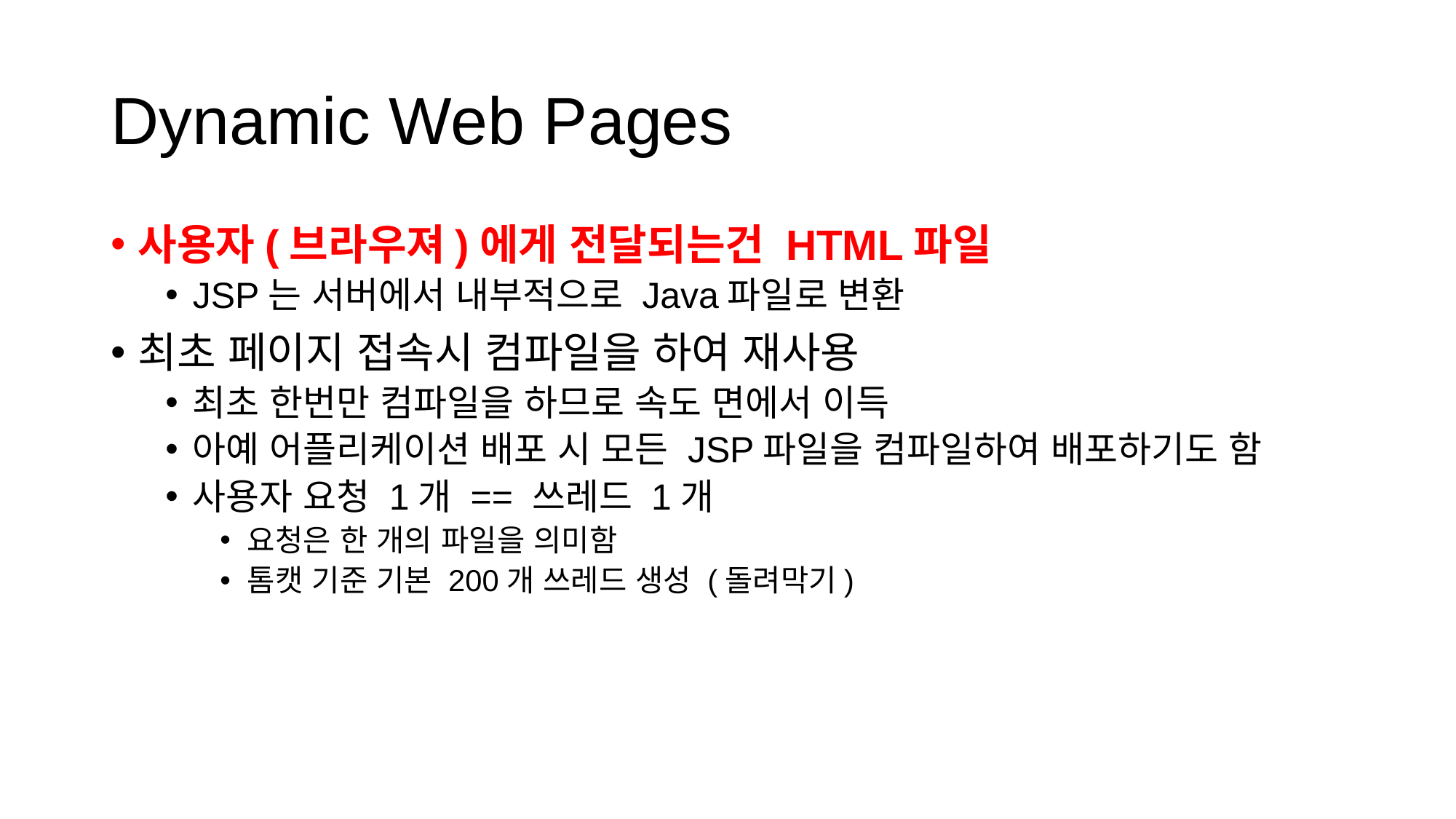

# Dynamic Web Pages
사용자(브라우져)에게 전달되는건 HTML파일
JSP는 서버에서 내부적으로 Java파일로 변환
최초 페이지 접속시 컴파일을 하여 재사용
최초 한번만 컴파일을 하므로 속도 면에서 이득
아예 어플리케이션 배포 시 모든 JSP파일을 컴파일하여 배포하기도 함
사용자 요청 1개 == 쓰레드 1개
요청은 한 개의 파일을 의미함
톰캣 기준 기본 200개 쓰레드 생성 (돌려막기)